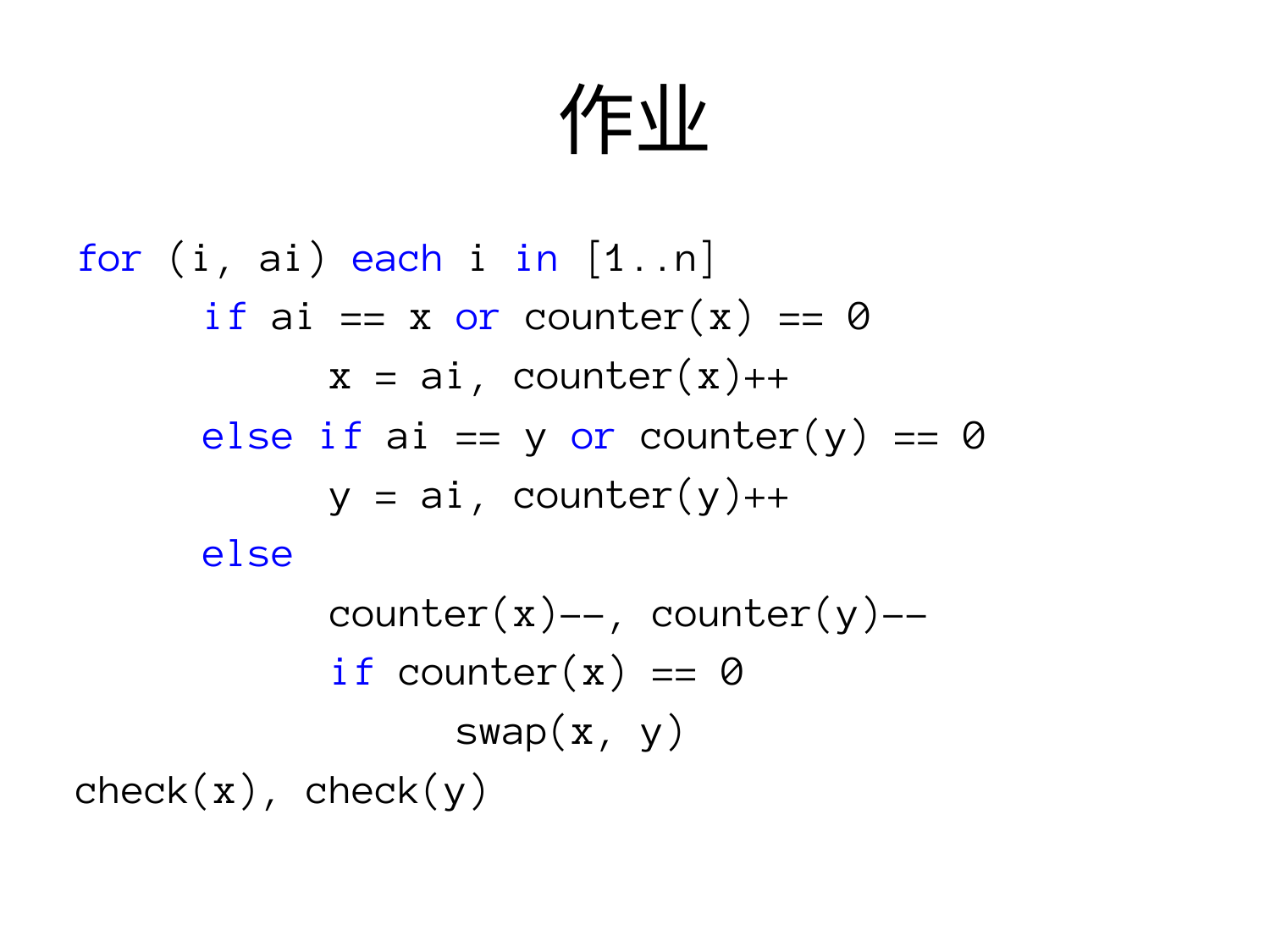

# 作业
for (i, ai) each i in [1..n]
	if ai == x or counter(x) == 0
		x = ai, counter(x)++
	else if ai == y or counter(y) == 0
		y = ai, counter(y)++
	else
		counter(x)--, counter(y)--
		if counter(x) == 0
			swap(x, y)
check(x), check(y)